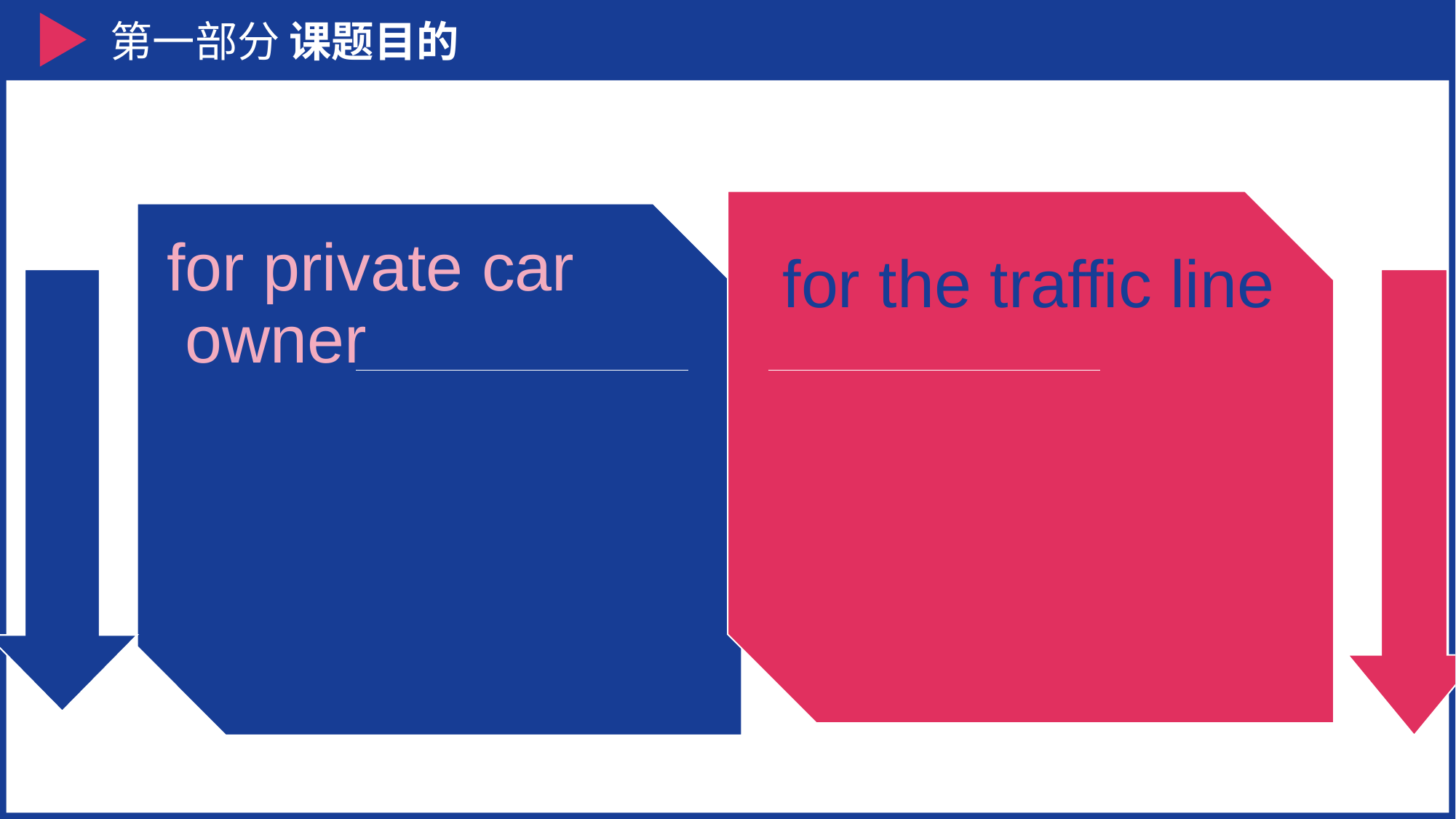

第一部分 课题目的
for the traffic line

for private car       owner